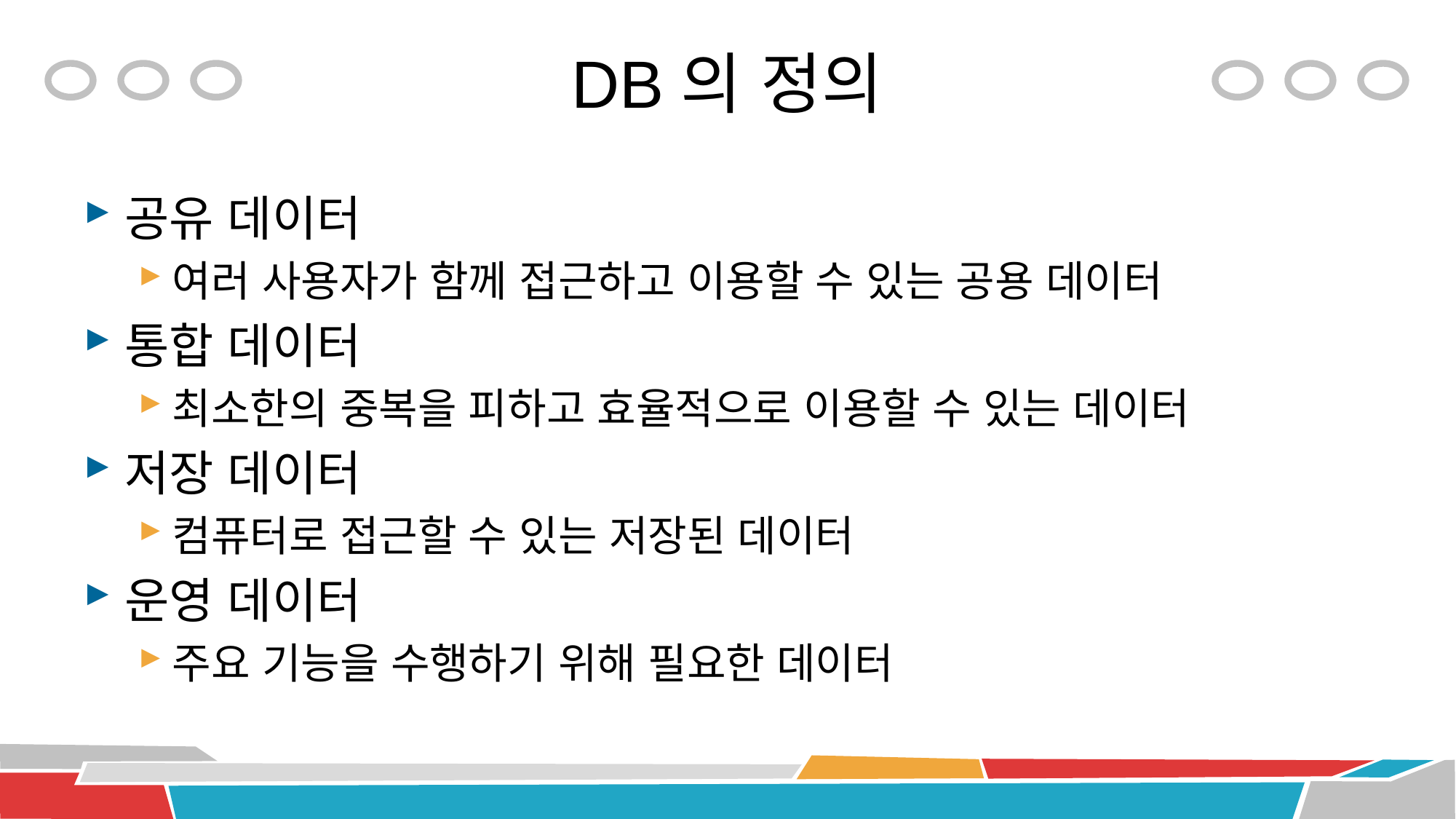

# DB의 정의
공유 데이터
여러 사용자가 함께 접근하고 이용할 수 있는 공용 데이터
통합 데이터
최소한의 중복을 피하고 효율적으로 이용할 수 있는 데이터
저장 데이터
컴퓨터로 접근할 수 있는 저장된 데이터
운영 데이터
주요 기능을 수행하기 위해 필요한 데이터